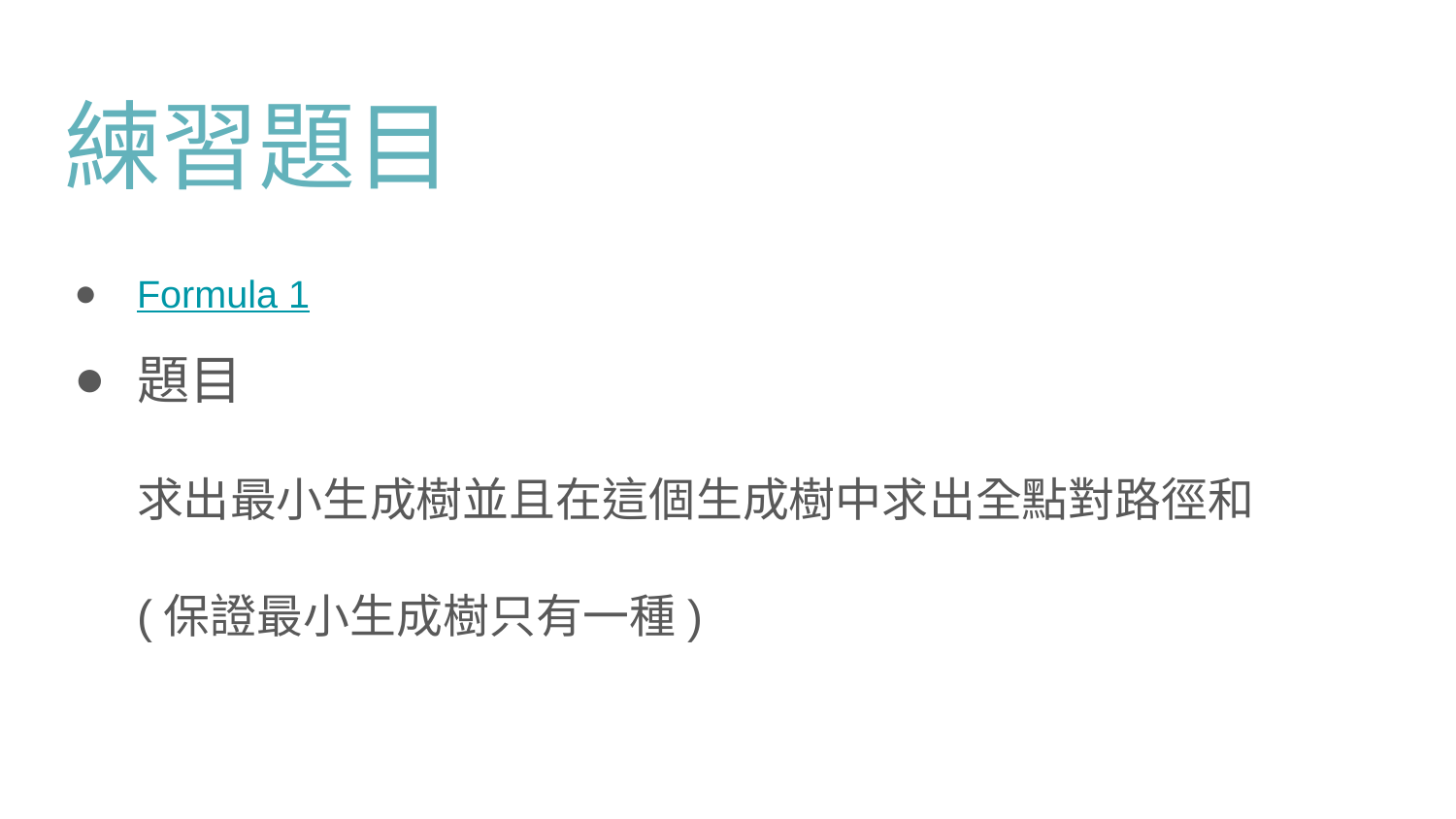

# 練習題目
Formula 1
題目
求出最小生成樹並且在這個生成樹中求出全點對路徑和
(保證最小生成樹只有一種)